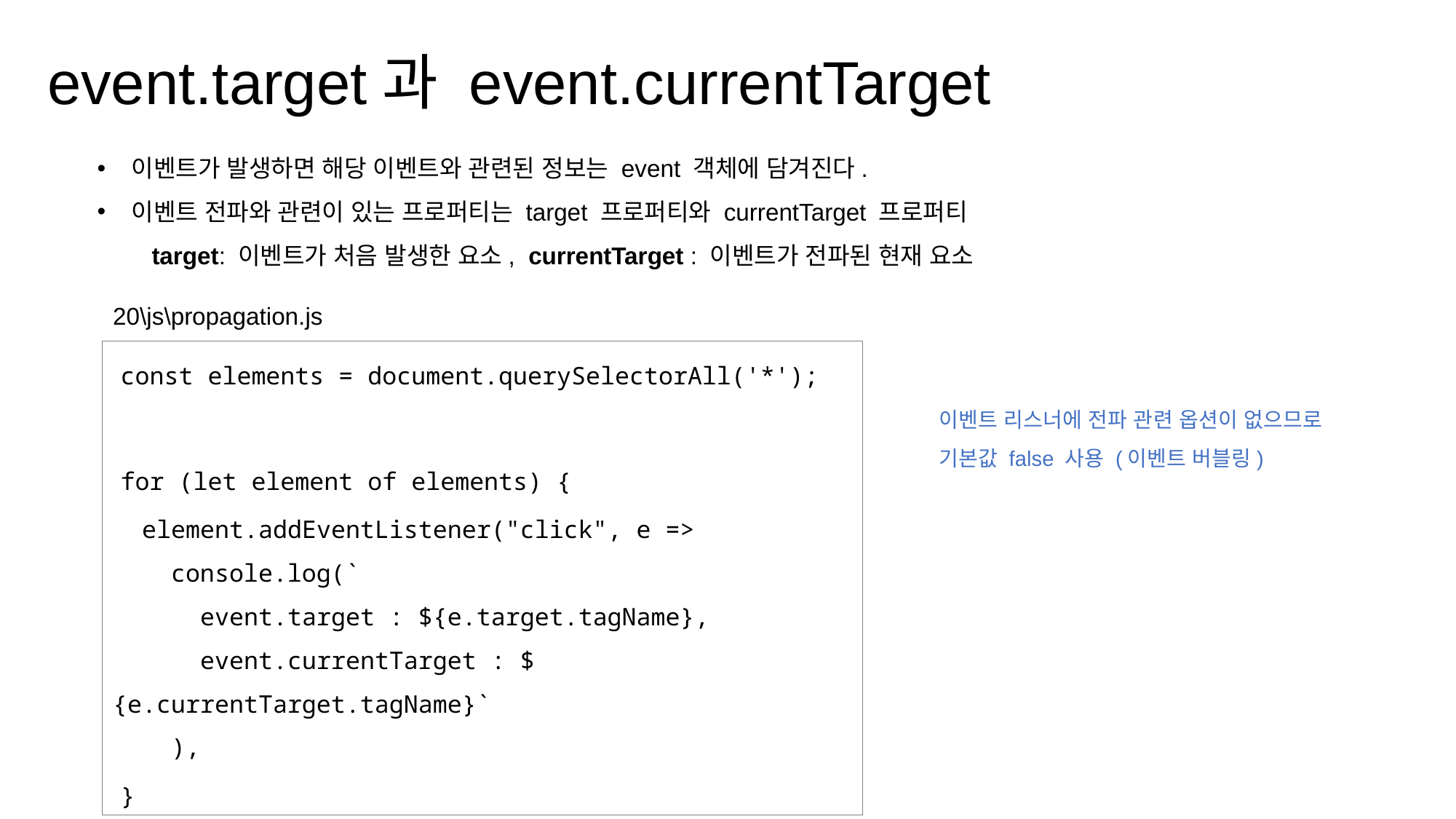

event.target과 event.currentTarget
이벤트가 발생하면 해당 이벤트와 관련된 정보는 event 객체에 담겨진다.
이벤트 전파와 관련이 있는 프로퍼티는 target 프로퍼티와 currentTarget 프로퍼티
target: 이벤트가 처음 발생한 요소,  currentTarget : 이벤트가 전파된 현재 요소
20\js\propagation.js
const elements = document.querySelectorAll('*');

for (let element of elements) {
  element.addEventListener("click", e =>
    console.log(`
      event.target : ${e.target.tagName},
      event.currentTarget : ${e.currentTarget.tagName}`
    ),
}
이벤트 리스너에 전파 관련 옵션이 없으므로 기본값 false 사용 (이벤트 버블링)